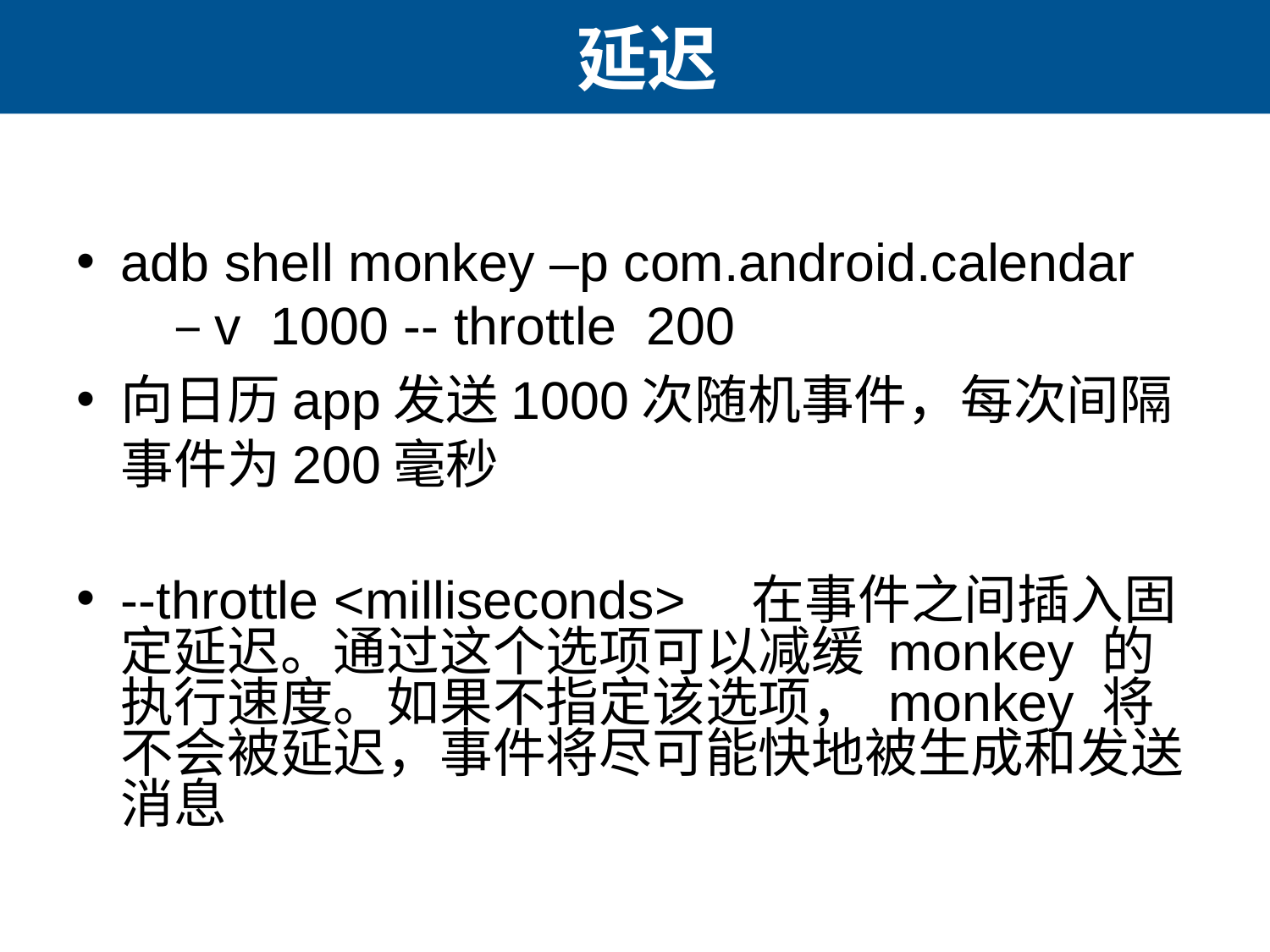

# 延迟
adb shell monkey –p com.android.calendar 　–v  1000 -- throttle  200
向日历app发送1000次随机事件，每次间隔事件为200毫秒

--throttle <milliseconds>　在事件之间插入固定延迟。通过这个选项可以减缓 monkey 的执行速度。如果不指定该选项， monkey 将不会被延迟，事件将尽可能快地被生成和发送消息